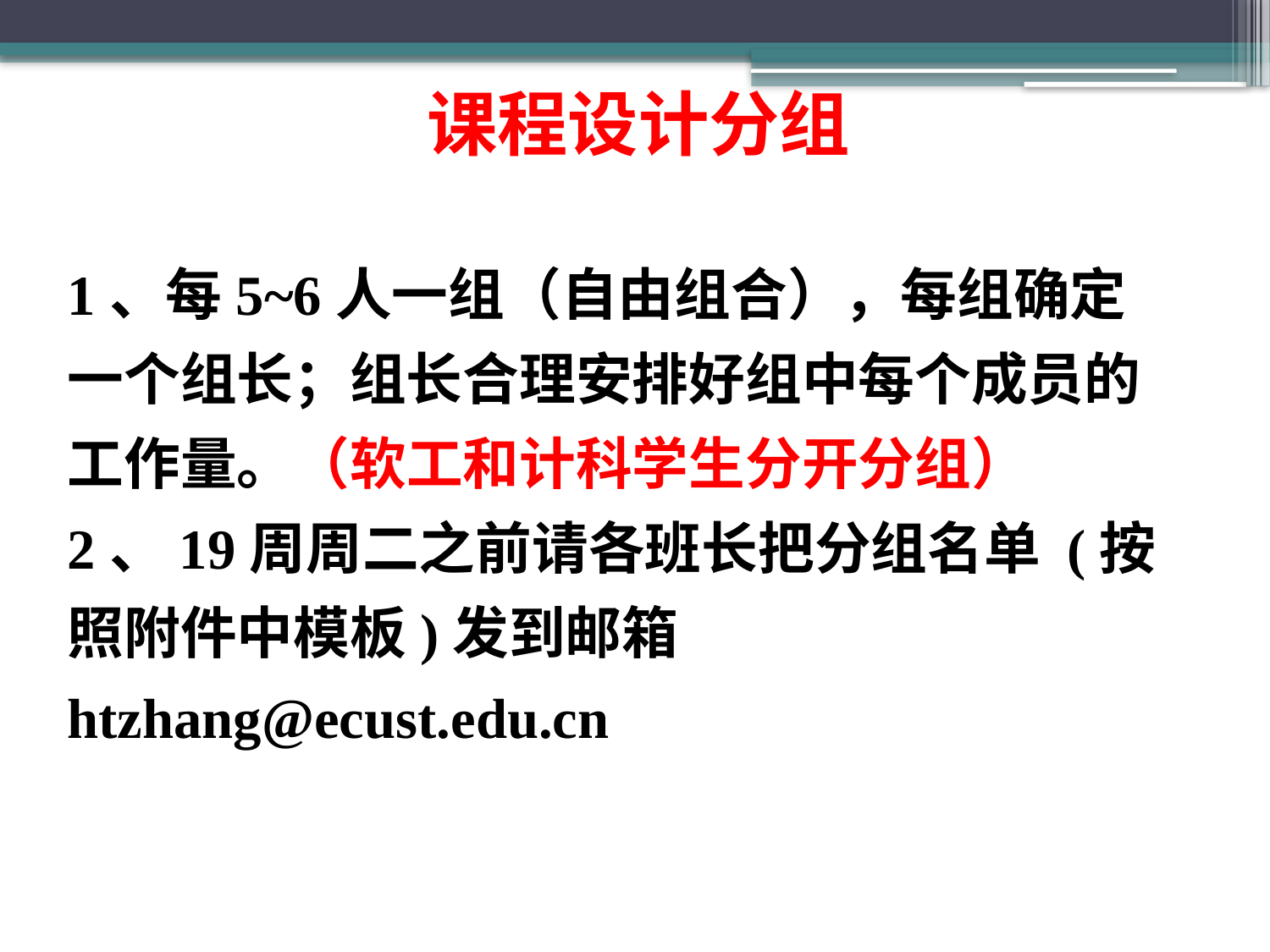

课程设计分组
1、每5~6人一组（自由组合），每组确定一个组长；组长合理安排好组中每个成员的工作量。（软工和计科学生分开分组）
2、19周周二之前请各班长把分组名单 (按照附件中模板)发到邮箱htzhang@ecust.edu.cn